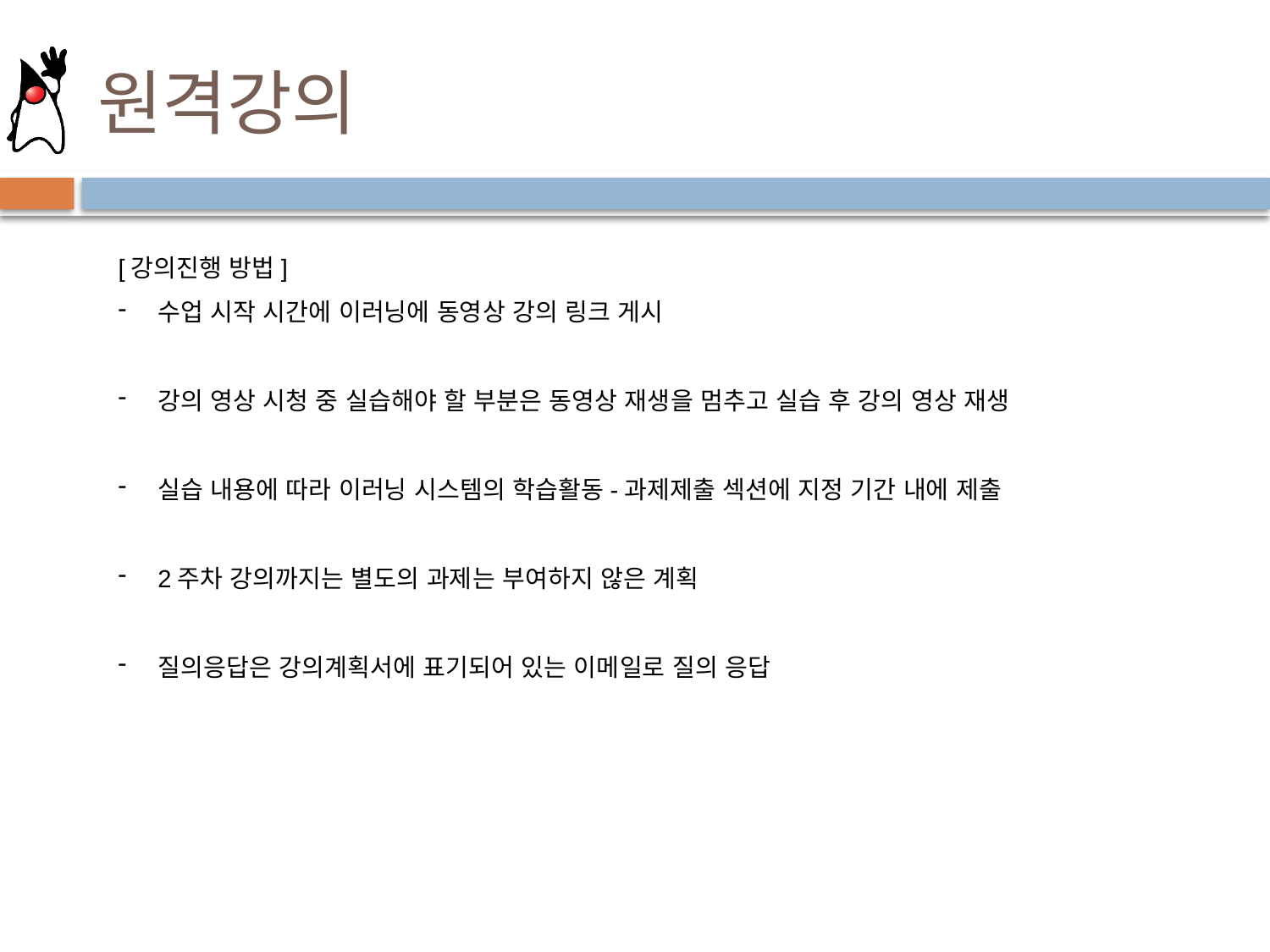

# 원격강의
[강의진행 방법]
수업 시작 시간에 이러닝에 동영상 강의 링크 게시

강의 영상 시청 중 실습해야 할 부분은 동영상 재생을 멈추고 실습 후 강의 영상 재생

실습 내용에 따라 이러닝 시스템의 학습활동-과제제출 섹션에 지정 기간 내에 제출

2주차 강의까지는 별도의 과제는 부여하지 않은 계획

질의응답은 강의계획서에 표기되어 있는 이메일로 질의 응답